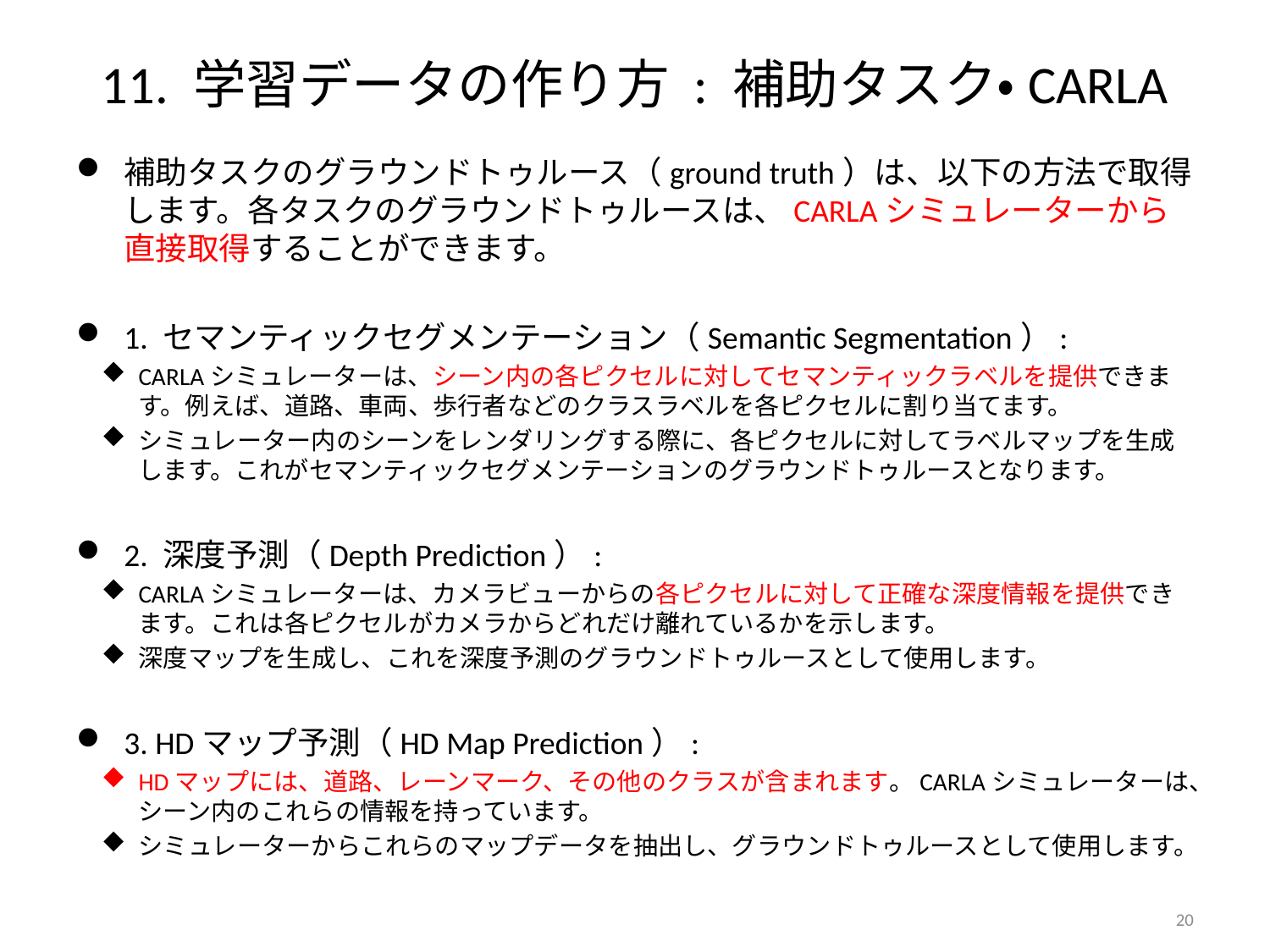

# 11. 学習データの作り方 : 補助タスク・CARLA
補助タスクのグラウンドトゥルース（ground truth）は、以下の方法で取得します。各タスクのグラウンドトゥルースは、CARLAシミュレーターから直接取得することができます。

1. セマンティックセグメンテーション（Semantic Segmentation）:
CARLAシミュレーターは、シーン内の各ピクセルに対してセマンティックラベルを提供できます。例えば、道路、車両、歩行者などのクラスラベルを各ピクセルに割り当てます。
シミュレーター内のシーンをレンダリングする際に、各ピクセルに対してラベルマップを生成します。これがセマンティックセグメンテーションのグラウンドトゥルースとなります。

2. 深度予測（Depth Prediction）:
CARLAシミュレーターは、カメラビューからの各ピクセルに対して正確な深度情報を提供できます。これは各ピクセルがカメラからどれだけ離れているかを示します。
深度マップを生成し、これを深度予測のグラウンドトゥルースとして使用します。

3. HDマップ予測（HD Map Prediction）:
HDマップには、道路、レーンマーク、その他のクラスが含まれます。CARLAシミュレーターは、シーン内のこれらの情報を持っています。
シミュレーターからこれらのマップデータを抽出し、グラウンドトゥルースとして使用します。
20